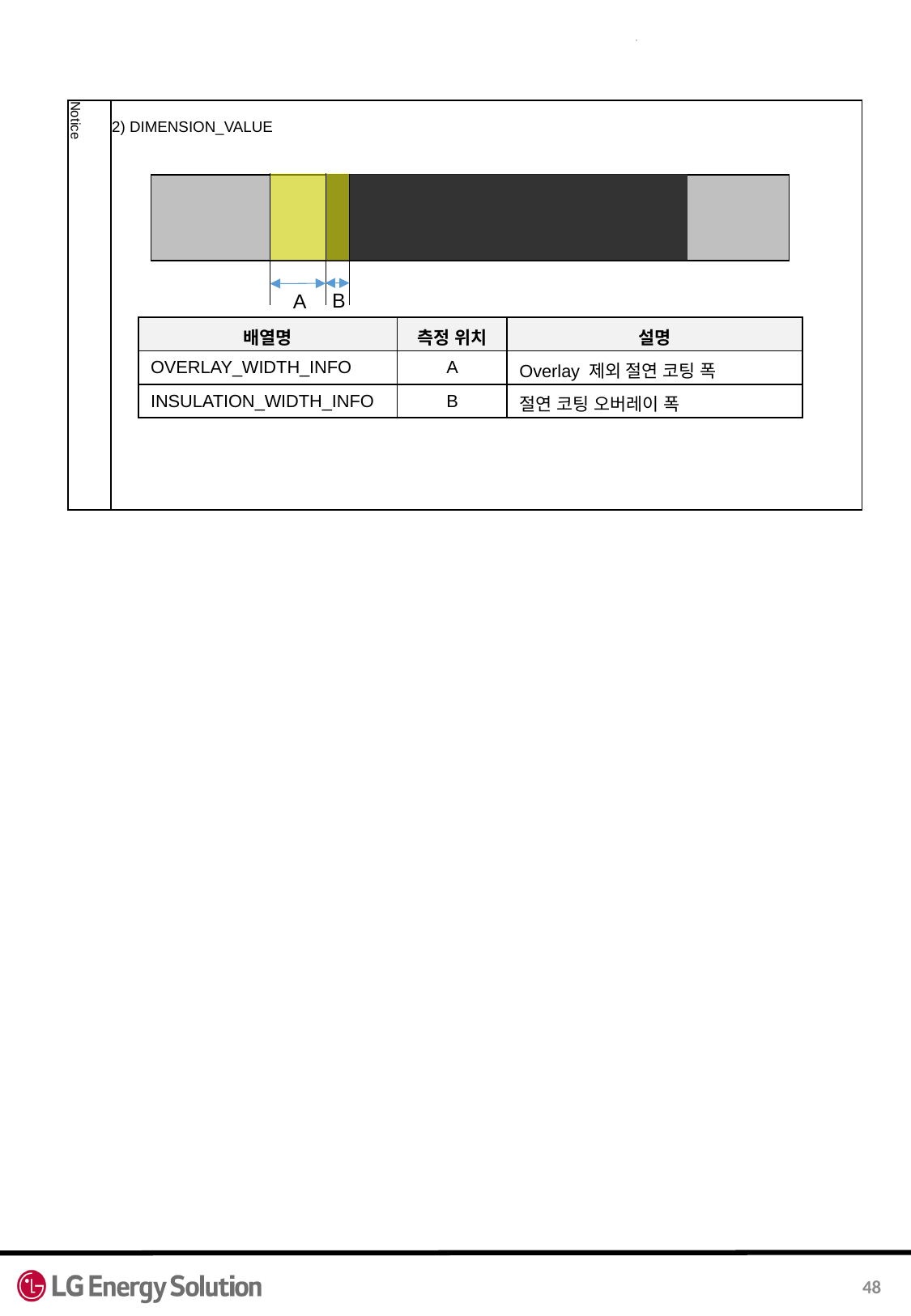

| Notice | 2) DIMENSION\_VALUE |
| --- | --- |
B
A
| 배열명 | 측정 위치 | 설명 |
| --- | --- | --- |
| OVERLAY\_WIDTH\_INFO | A | Overlay 제외 절연 코팅 폭 |
| INSULATION\_WIDTH\_INFO | B | 절연 코팅 오버레이 폭 |
48